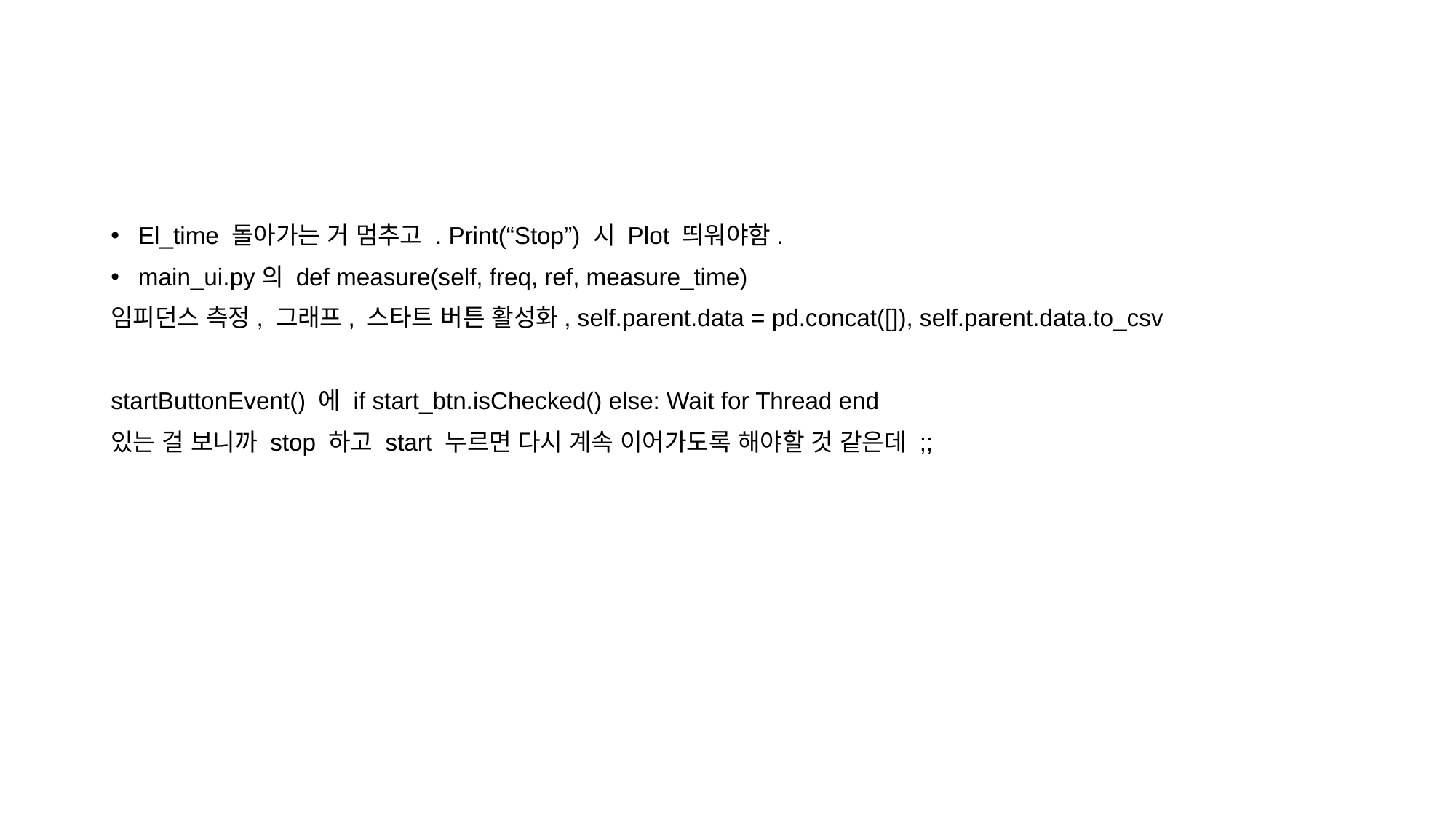

El_time 돌아가는 거 멈추고 . Print(“Stop”) 시 Plot 띄워야함.
main_ui.py의 def measure(self, freq, ref, measure_time)
임피던스 측정, 그래프, 스타트 버튼 활성화, self.parent.data = pd.concat([]), self.parent.data.to_csv

startButtonEvent() 에 if start_btn.isChecked() else: Wait for Thread end
있는 걸 보니까 stop 하고 start 누르면 다시 계속 이어가도록 해야할 것 같은데 ;;